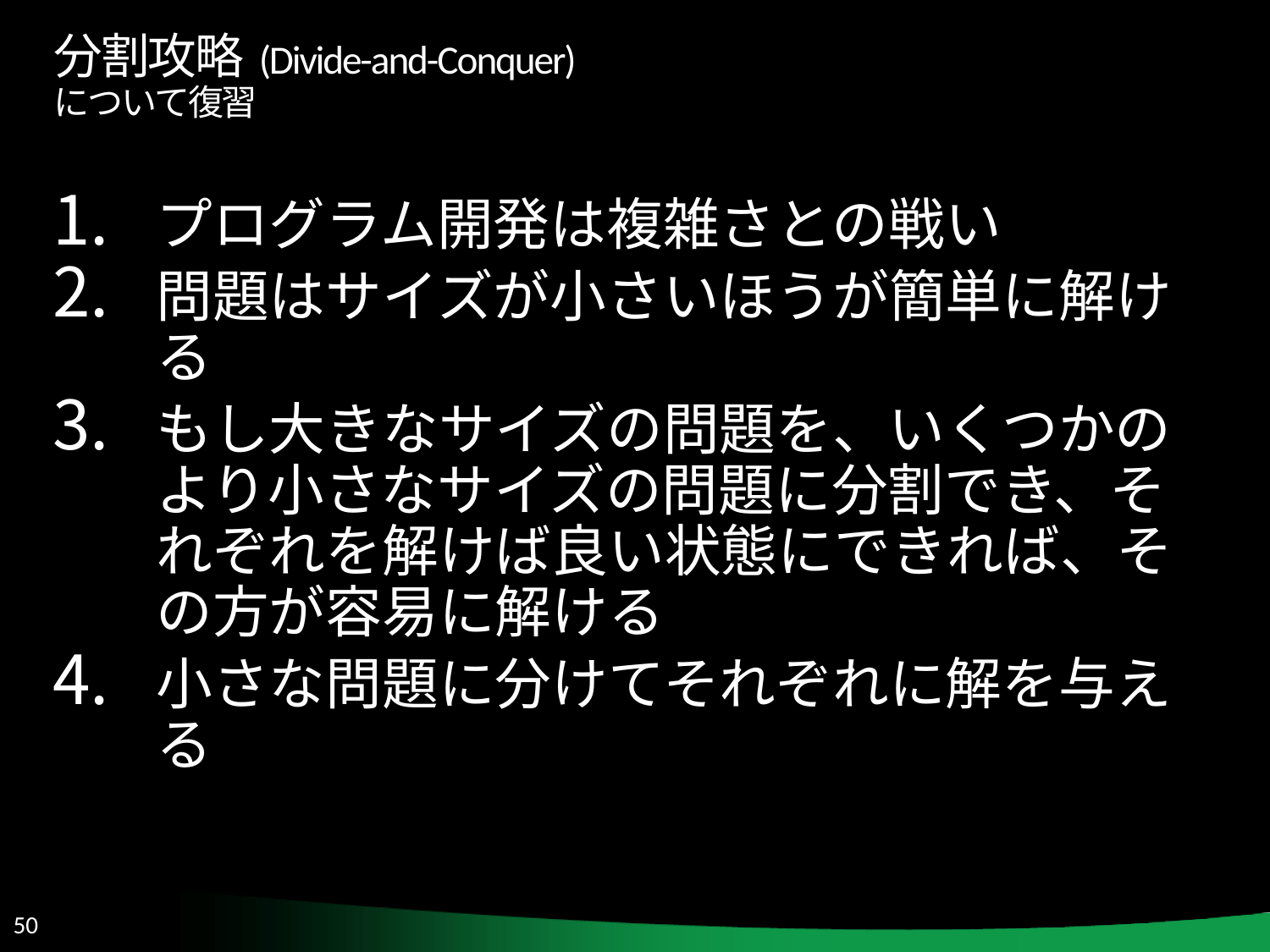

# 分割攻略 (Divide-and-Conquer) について復習
プログラム開発は複雑さとの戦い
問題はサイズが小さいほうが簡単に解ける
もし大きなサイズの問題を、いくつかのより小さなサイズの問題に分割でき、それぞれを解けば良い状態にできれば、その方が容易に解ける
小さな問題に分けてそれぞれに解を与える